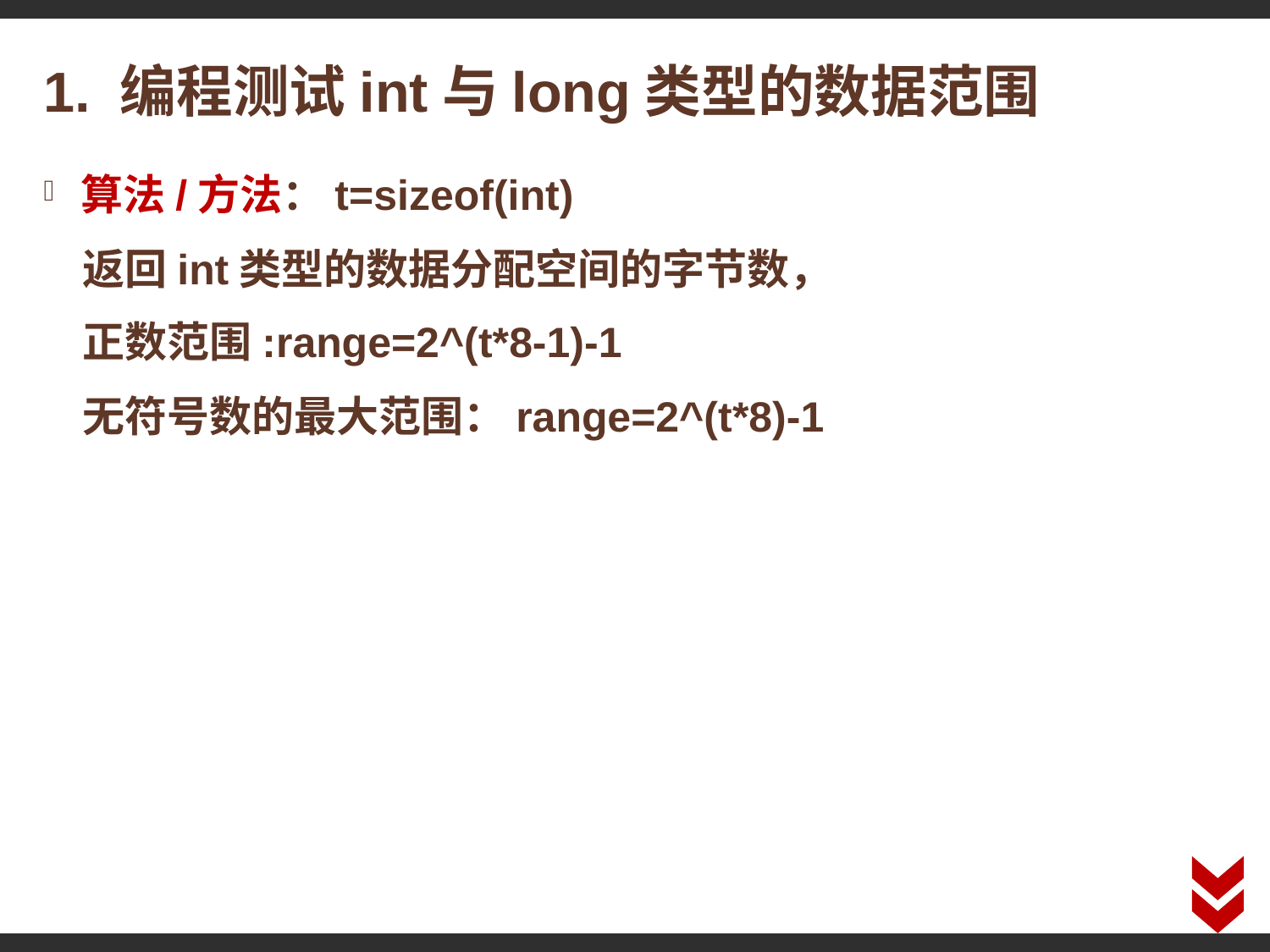

# 1. 编程测试int与long类型的数据范围
算法/方法：t=sizeof(int)
   返回int类型的数据分配空间的字节数，
   正数范围:range=2^(t*8-1)-1
   无符号数的最大范围：range=2^(t*8)-1